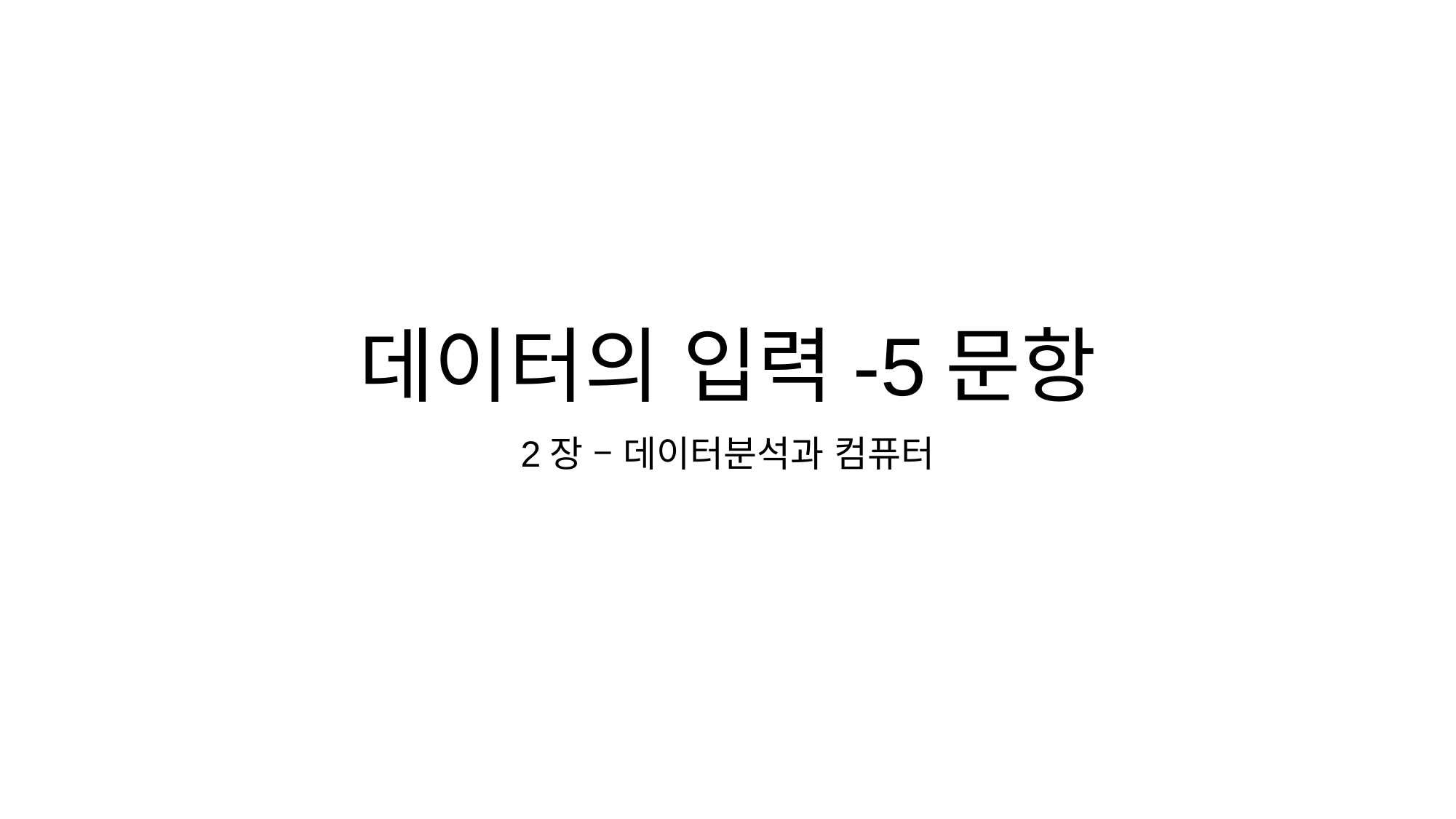

# 데이터의 입력-5문항
2장 – 데이터분석과 컴퓨터